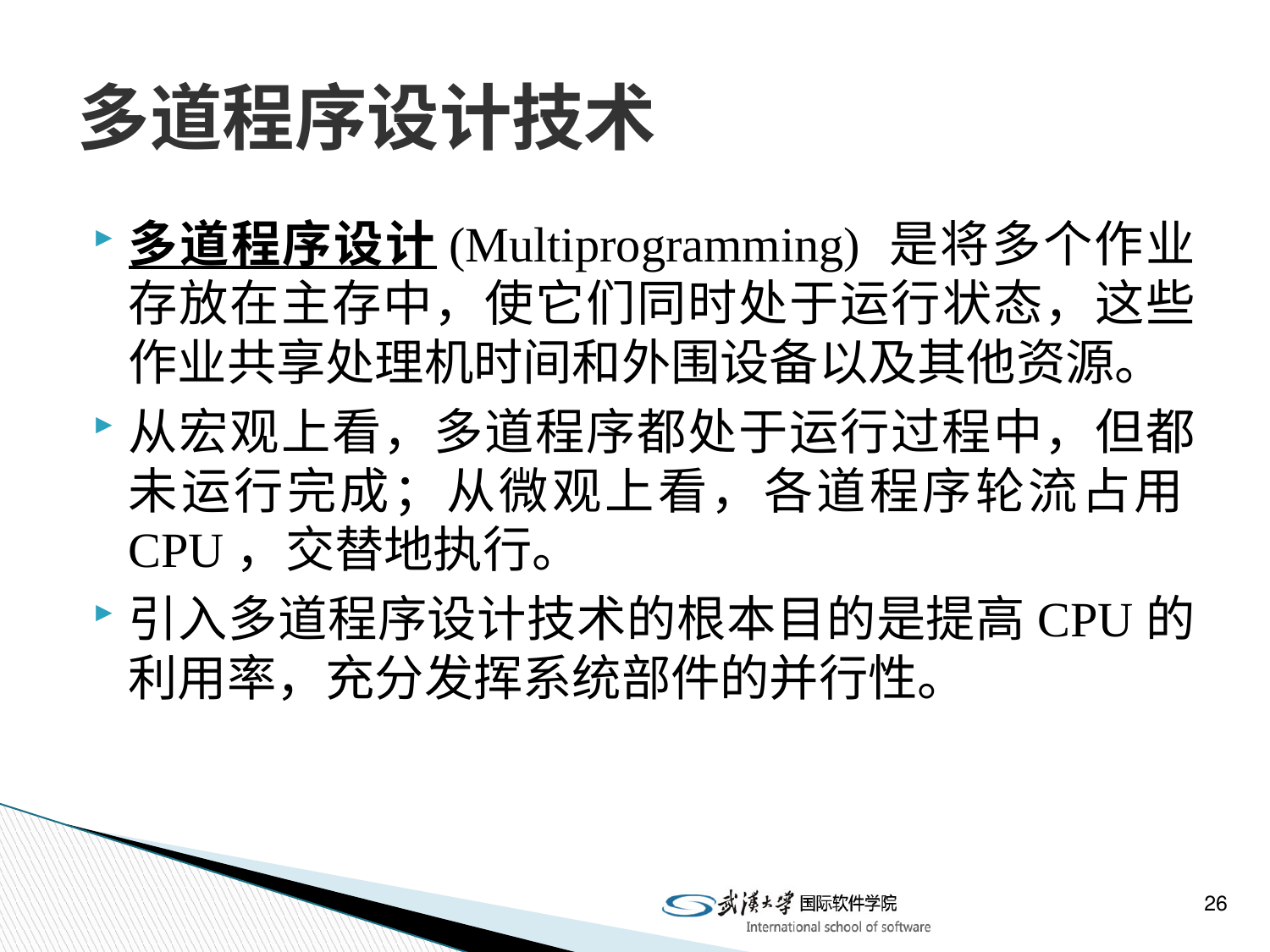

# 多道程序设计技术
多道程序设计(Multiprogramming) 是将多个作业存放在主存中，使它们同时处于运行状态，这些作业共享处理机时间和外围设备以及其他资源。
从宏观上看，多道程序都处于运行过程中，但都未运行完成；从微观上看，各道程序轮流占用CPU，交替地执行。
引入多道程序设计技术的根本目的是提高CPU的利用率，充分发挥系统部件的并行性。